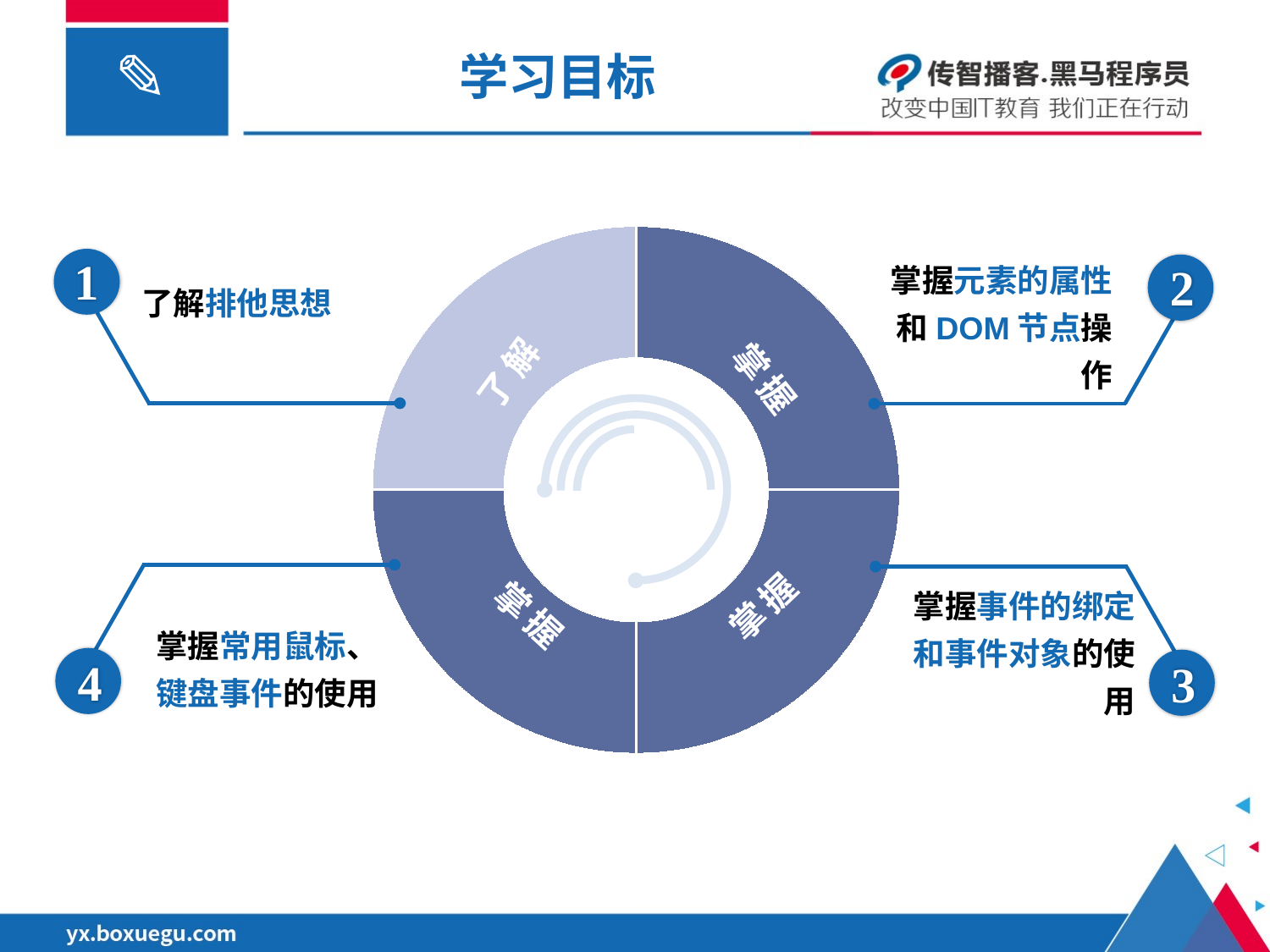

# 学习目标

### Chart

| Category | 销售额 |
|---|---|
| 熟悉知识 | 2.0 |
| 熟悉知识 | 2.0 |
| 熟悉知识 | 2.0 |
| 熟悉知识 | 2.0 |
了解
掌握

掌握
掌握元素的属性和DOM节点操作
2

1

了解排他思想
4

掌握常用鼠标、键盘事件的使用
掌握事件的绑定和事件对象的使用
3